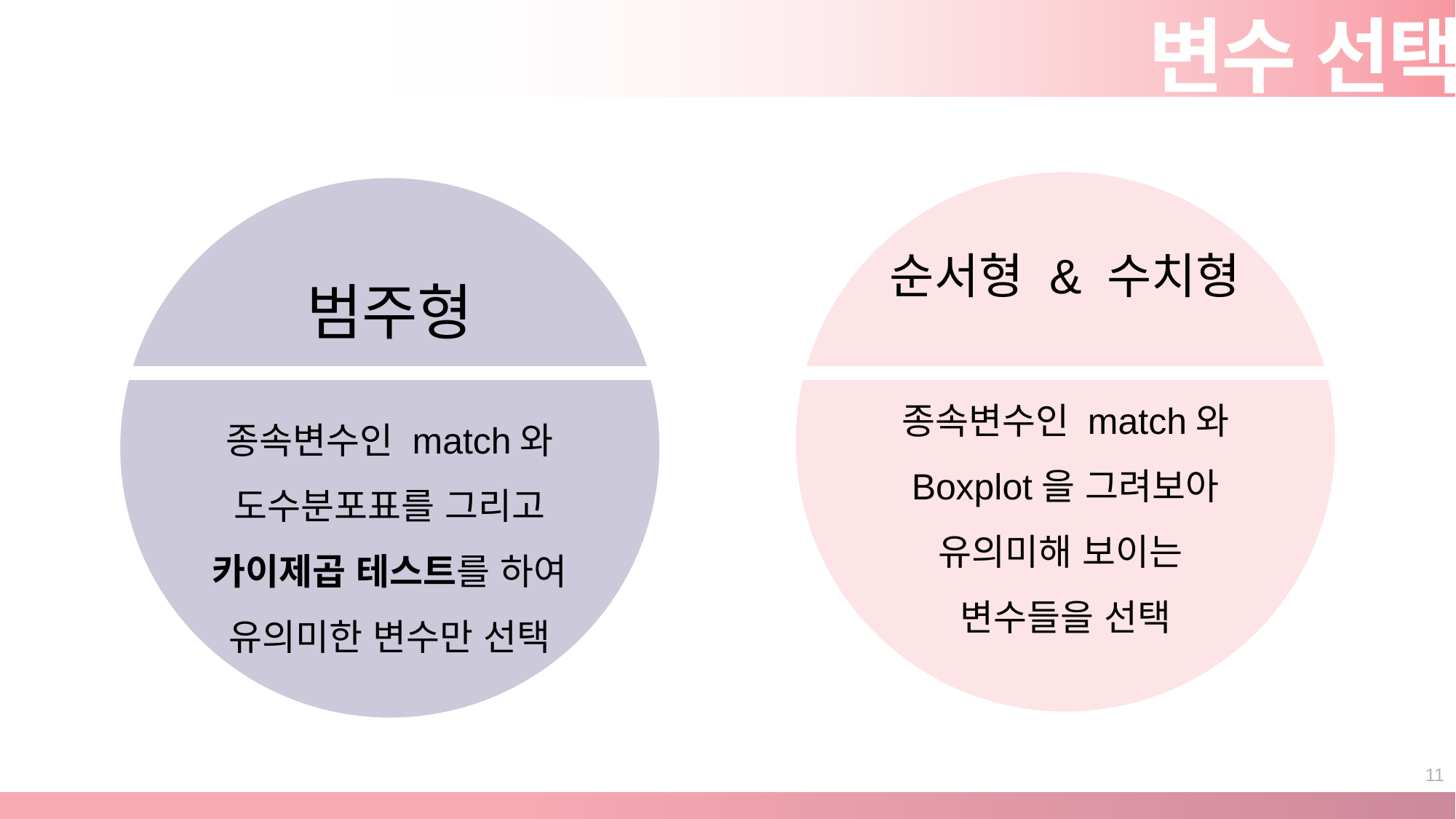

변수 선택

순서형 & 수치형

종속변수인 match와
Boxplot을 그려보아
유의미해 보이는
변수들을 선택
범주형

종속변수인 match와
도수분포표를 그리고
카이제곱 테스트를 하여
유의미한 변수만 선택

11